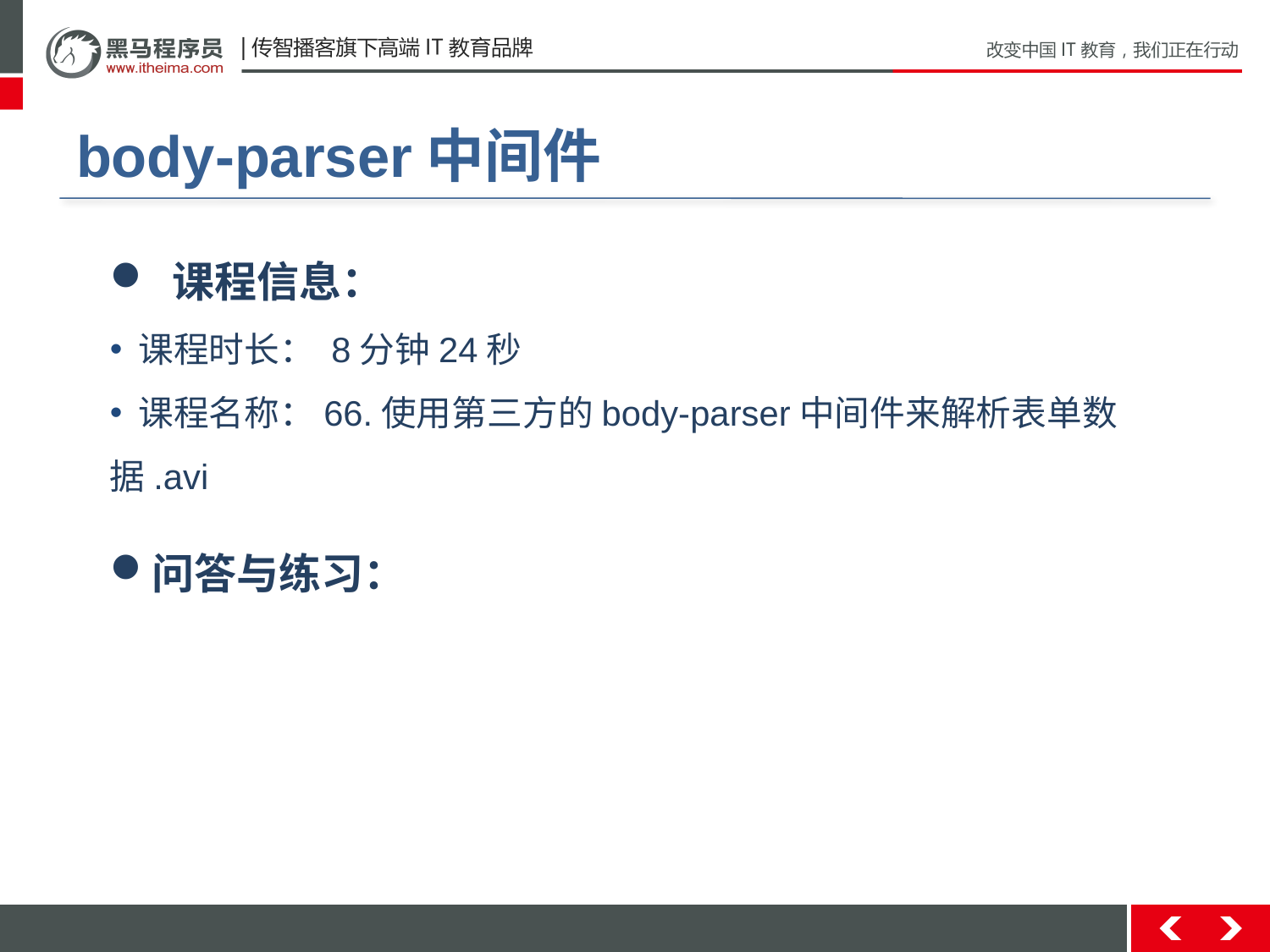

# body-parser中间件
 课程信息：
 课程时长： 8分钟24秒
 课程名称：66.使用第三方的body-parser中间件来解析表单数据.avi
问答与练习：